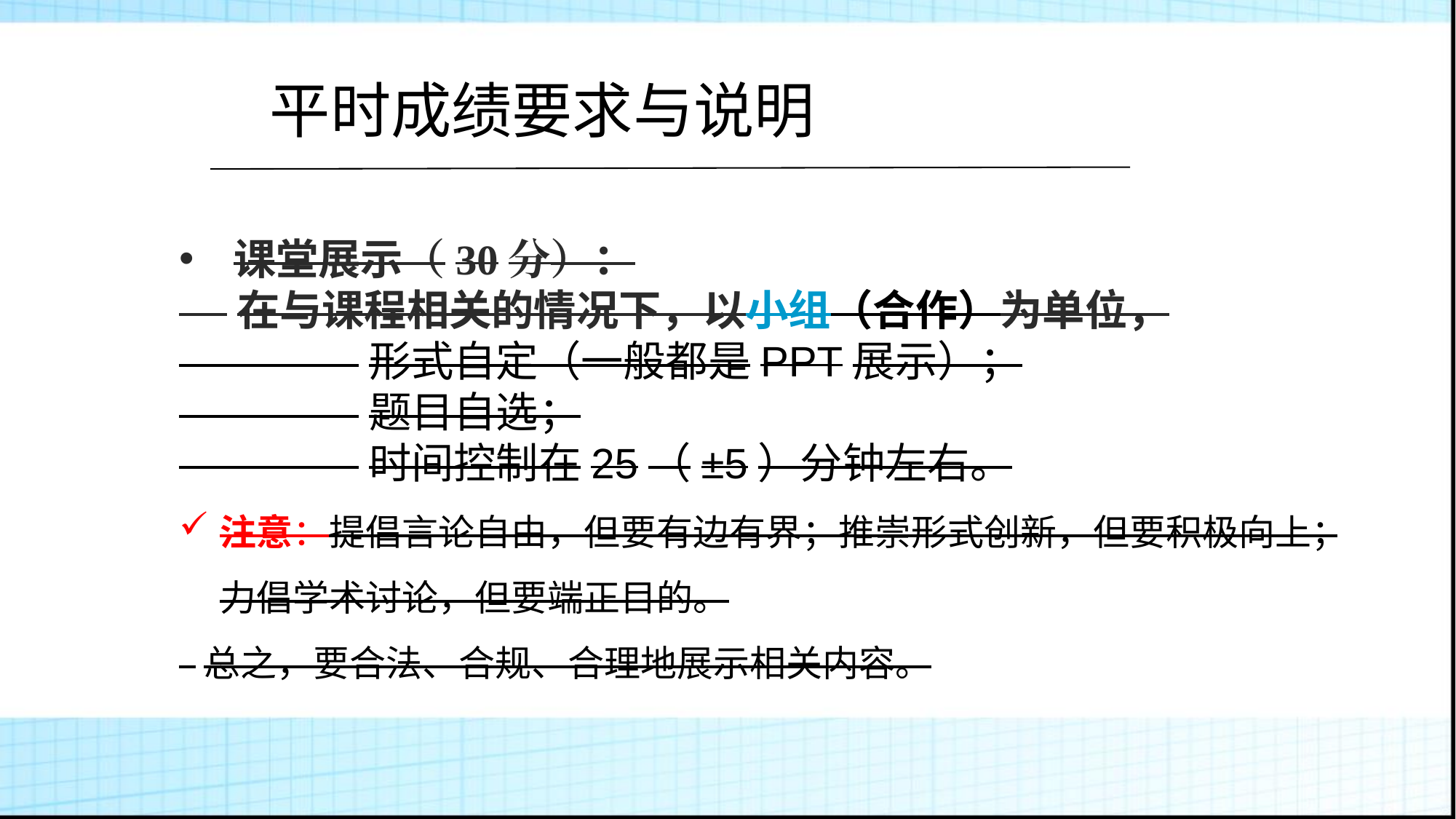

平时成绩要求与说明
课堂展示（30分）：
     在与课程相关的情况下，以小组（合作）为单位，
                   形式自定（一般都是PPT展示）；
                   题目自选；
                   时间控制在25（±5）分钟左右。
注意：提倡言论自由，但要有边有界；推崇形式创新，但要积极向上；力倡学术讨论，但要端正目的。
  总之，要合法、合规、合理地展示相关内容。